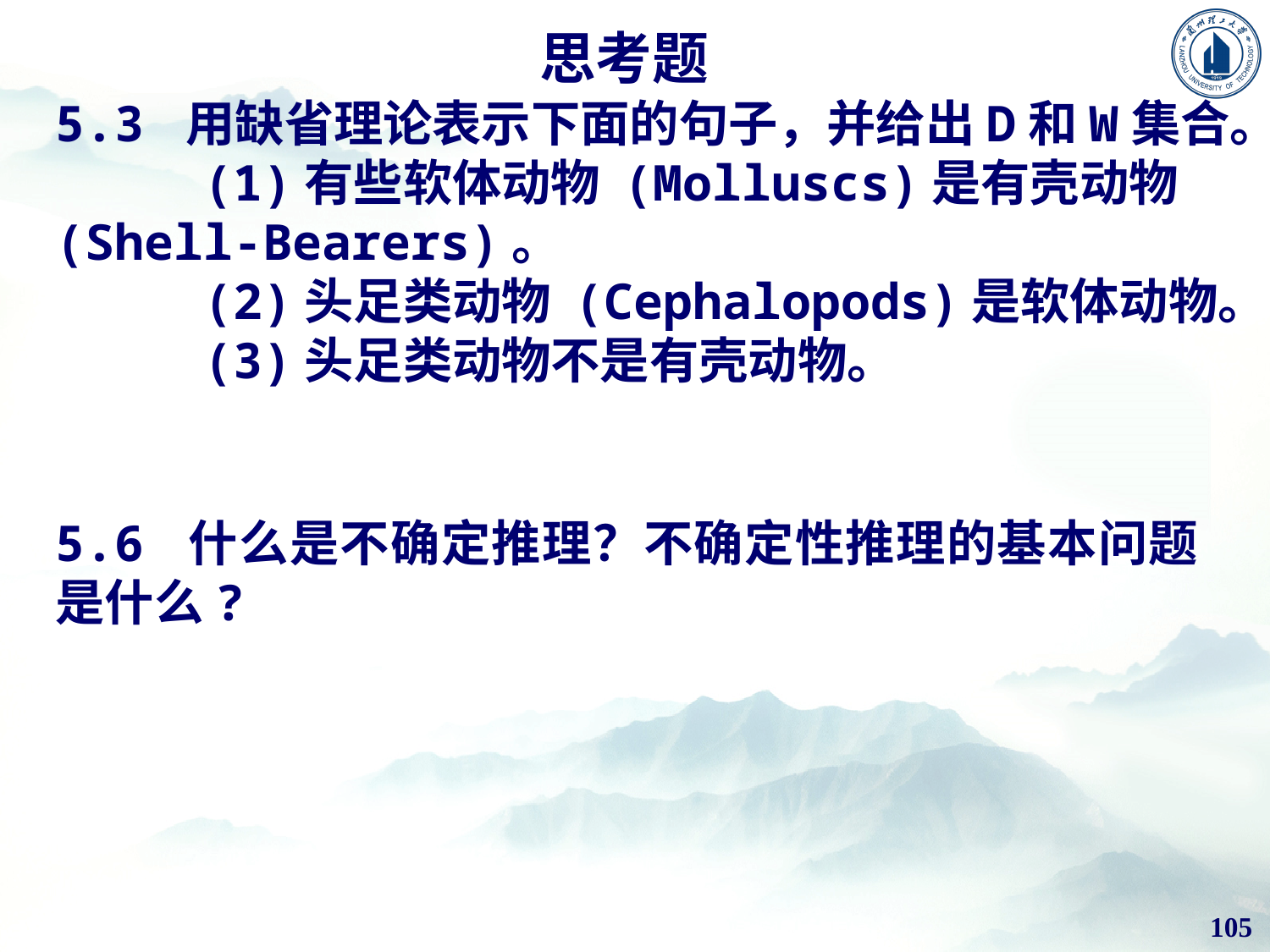

思考题
5.3 用缺省理论表示下面的句子，并给出D和W集合。
     (1)有些软体动物 (Molluscs)是有壳动物 (Shell-Bearers)。
     (2)头足类动物 (Cephalopods)是软体动物。
     (3)头足类动物不是有壳动物。
5.6 什么是不确定推理？不确定性推理的基本问题是什么?
105